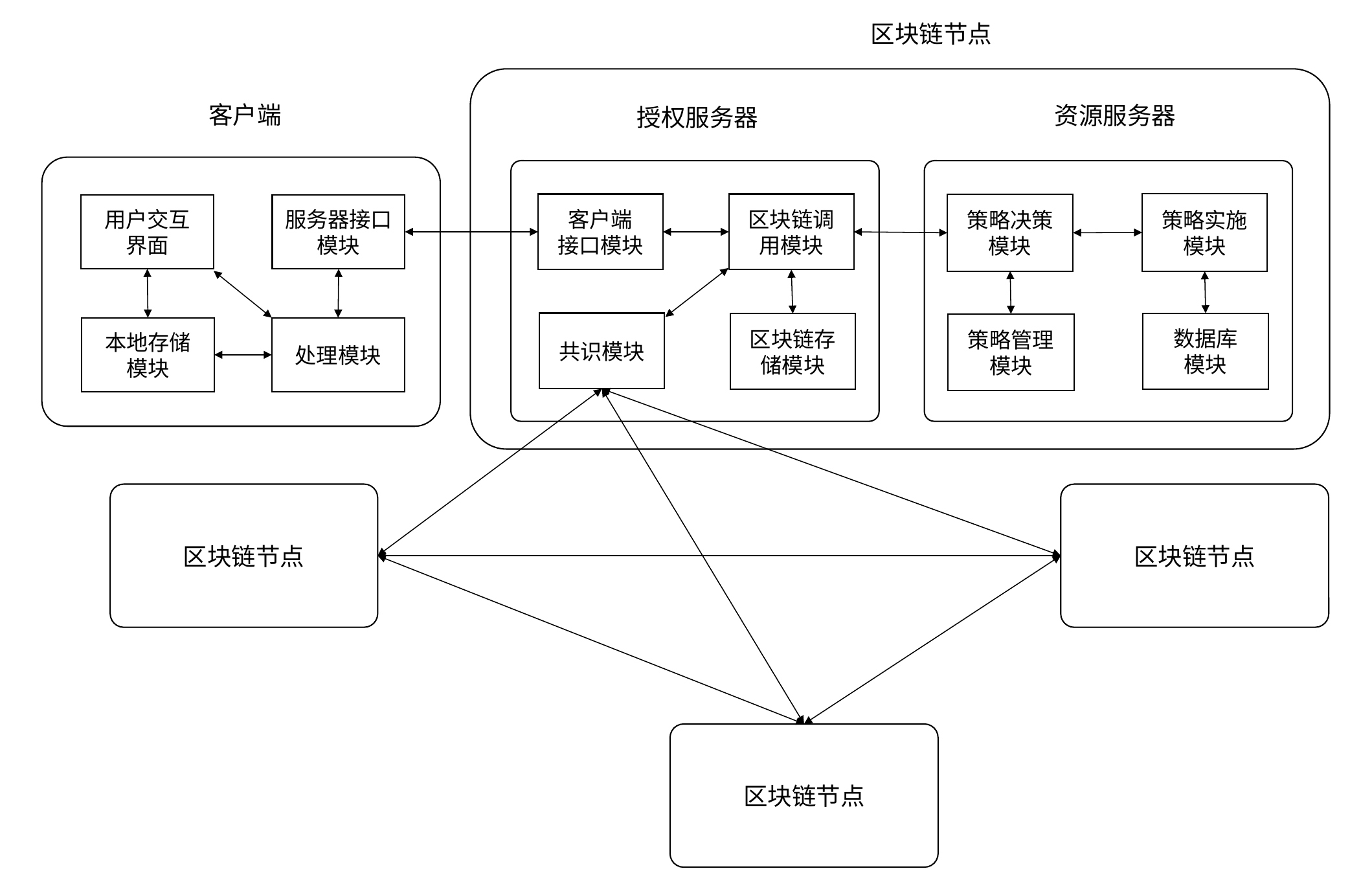

区块链节点

客户端
资源服务器
授权服务器

策略实施模块
客户端
接口模块
区块链调用模块
策略决策模块
用户交互
界面
服务器接口模块
共识模块
数据库
模块
区块链存储模块
策略管理模块
本地存储
模块
处理模块
区块链节点
区块链节点
区块链节点